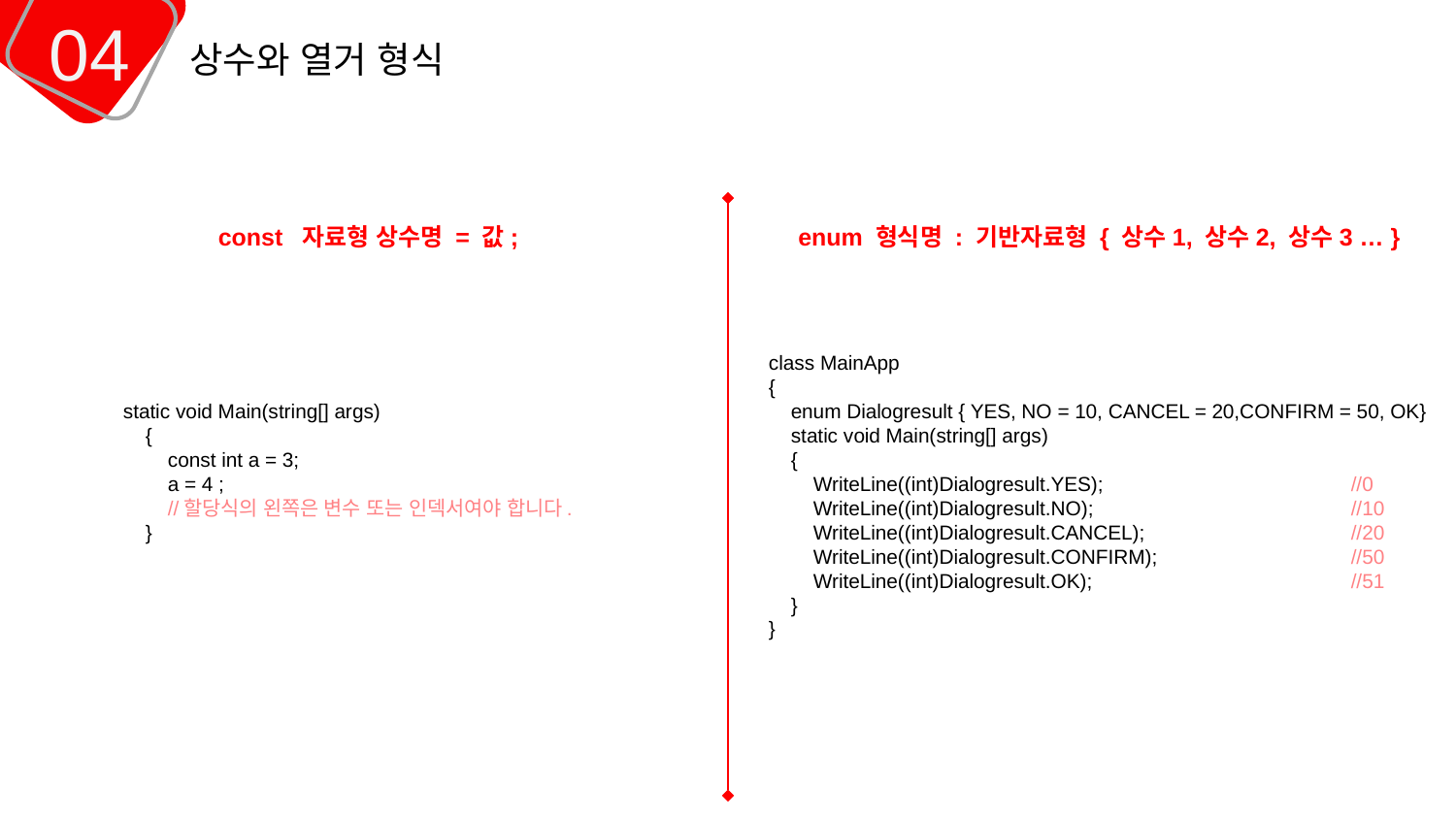

04
상수와 열거 형식
enum 형식명 : 기반자료형 { 상수1, 상수2, 상수3 … }
const  자료형 상수명 = 값;
class MainApp
{
    enum Dialogresult { YES, NO = 10, CANCEL = 20,CONFIRM = 50, OK}
    static void Main(string[] args)
    {
        WriteLine((int)Dialogresult.YES);		//0
        WriteLine((int)Dialogresult.NO);		//10
        WriteLine((int)Dialogresult.CANCEL);		//20
        WriteLine((int)Dialogresult.CONFIRM);		//50
        WriteLine((int)Dialogresult.OK);		//51
    }
}
static void Main(string[] args)
    {
        const int a = 3;
        a = 4 ;
        //할당식의 왼쪽은 변수 또는 인덱서여야 합니다.
    }